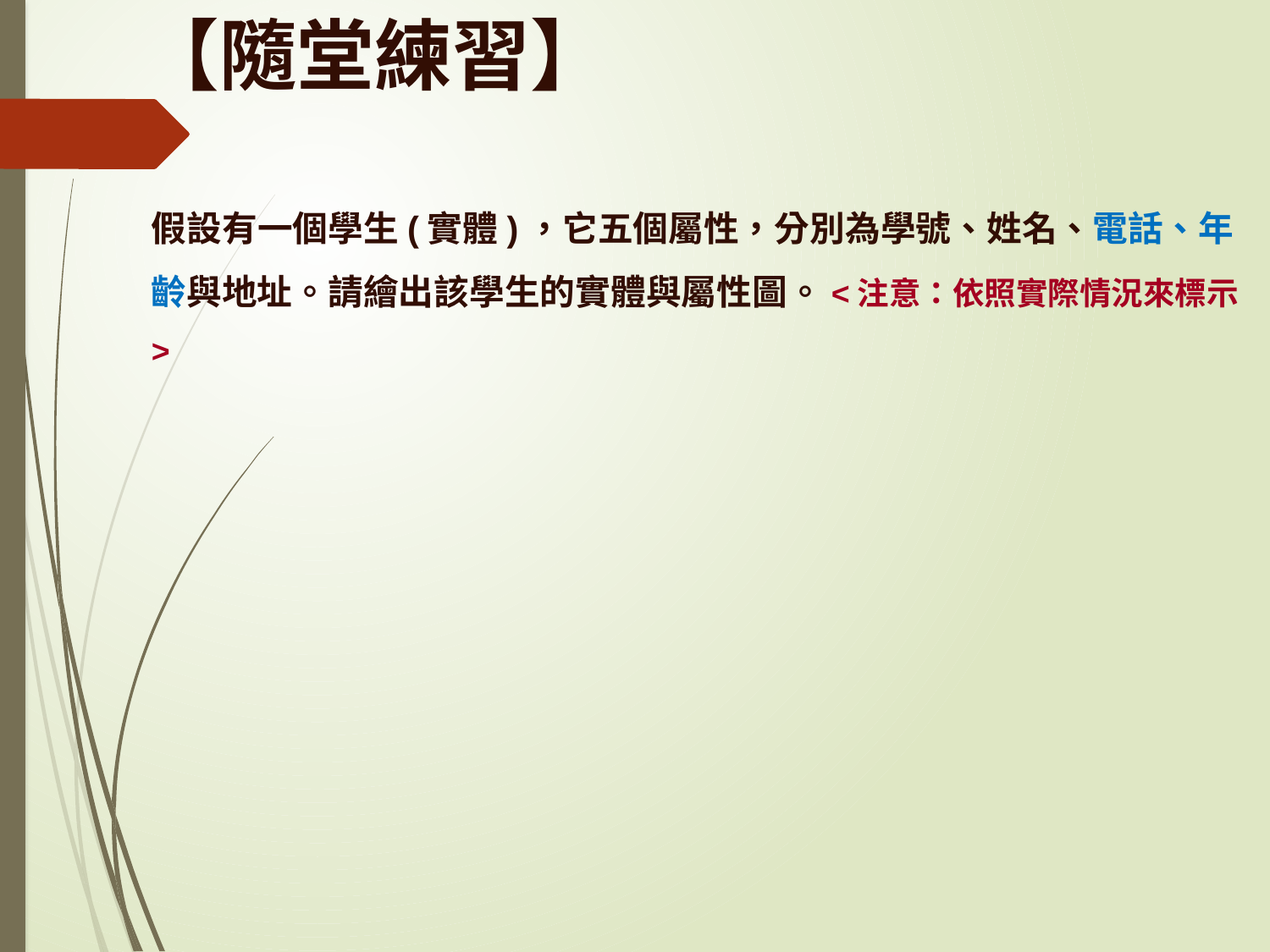

# 【隨堂練習】
假設有一個學生(實體)，它五個屬性，分別為學號、姓名、電話、年齡與地址。請繪出該學生的實體與屬性圖。<注意：依照實際情況來標示>